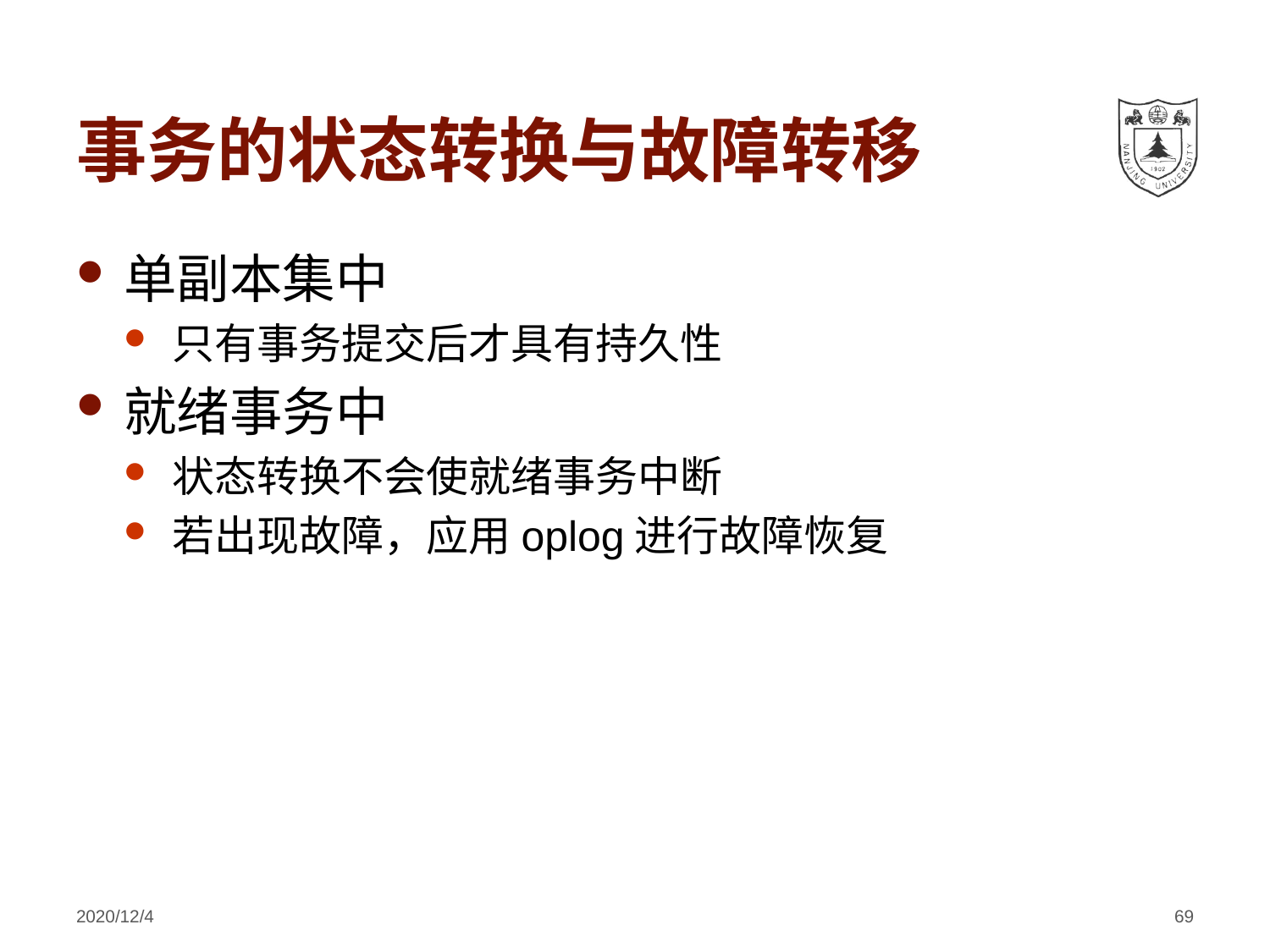

# 事务的状态转换与故障转移
单副本集中
只有事务提交后才具有持久性
就绪事务中
状态转换不会使就绪事务中断
若出现故障，应用oplog进行故障恢复

2020/12/4

69